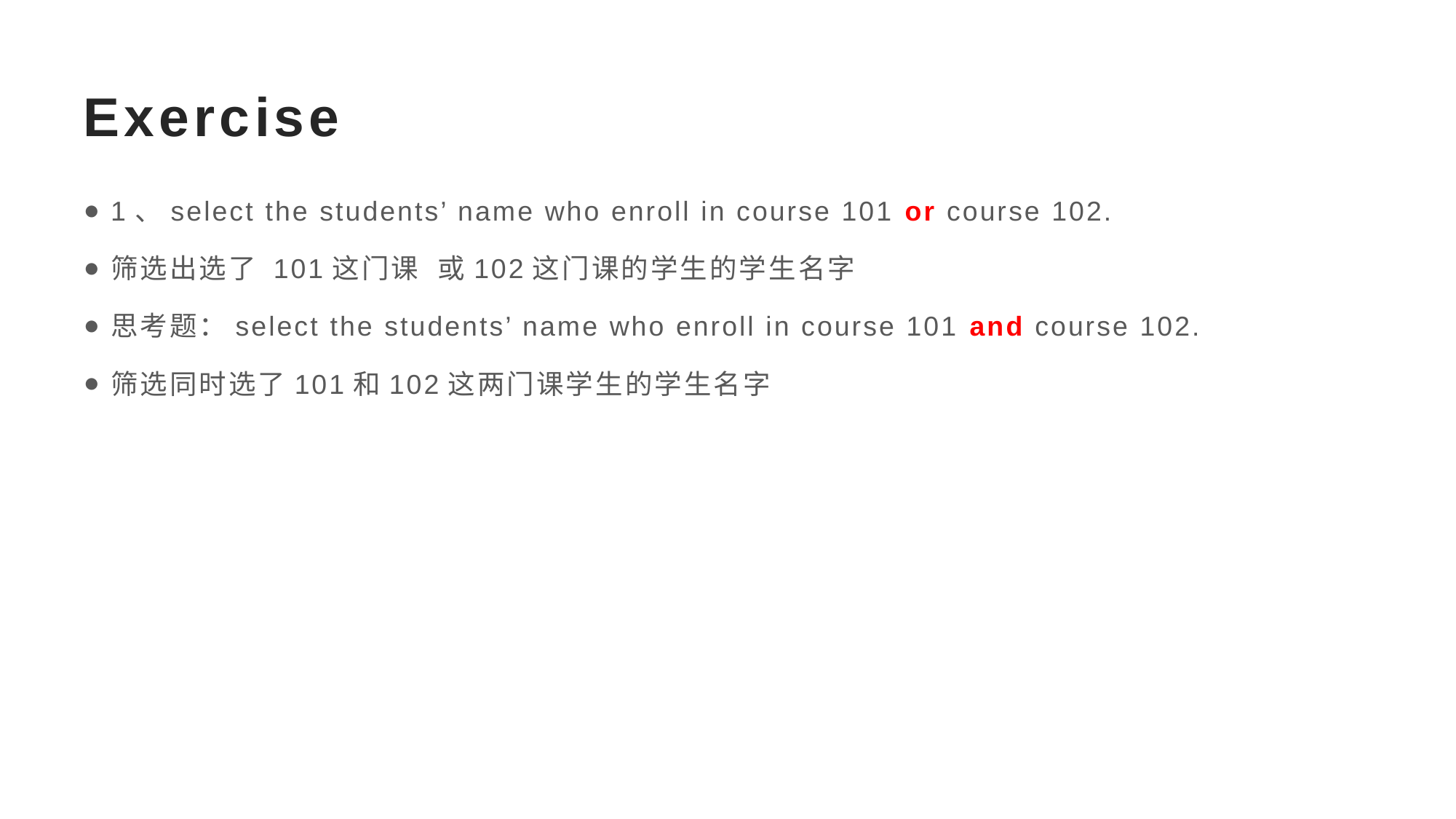

# Exercise
1、select the students’ name who enroll in course 101 or course 102.
筛选出选了 101这门课  或102这门课的学生的学生名字
思考题：select the students’ name who enroll in course 101 and course 102.
筛选同时选了101和102这两门课学生的学生名字